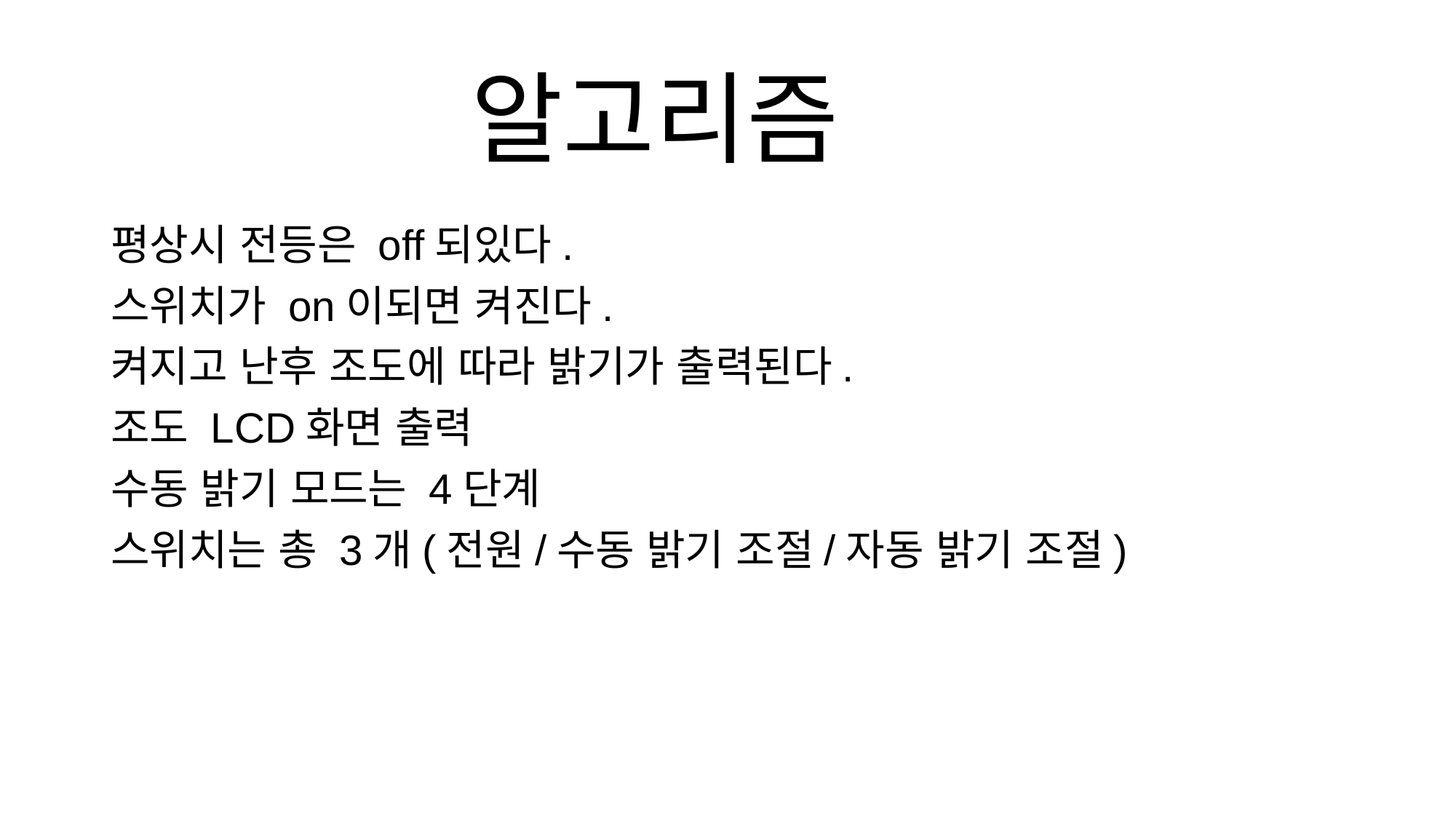

# 알고리즘
평상시 전등은 off되있다.
스위치가 on이되면 켜진다.
켜지고 난후 조도에 따라 밝기가 출력된다.
조도 LCD화면 출력
수동 밝기 모드는 4단계
스위치는 총 3개(전원/수동 밝기 조절/자동 밝기 조절)